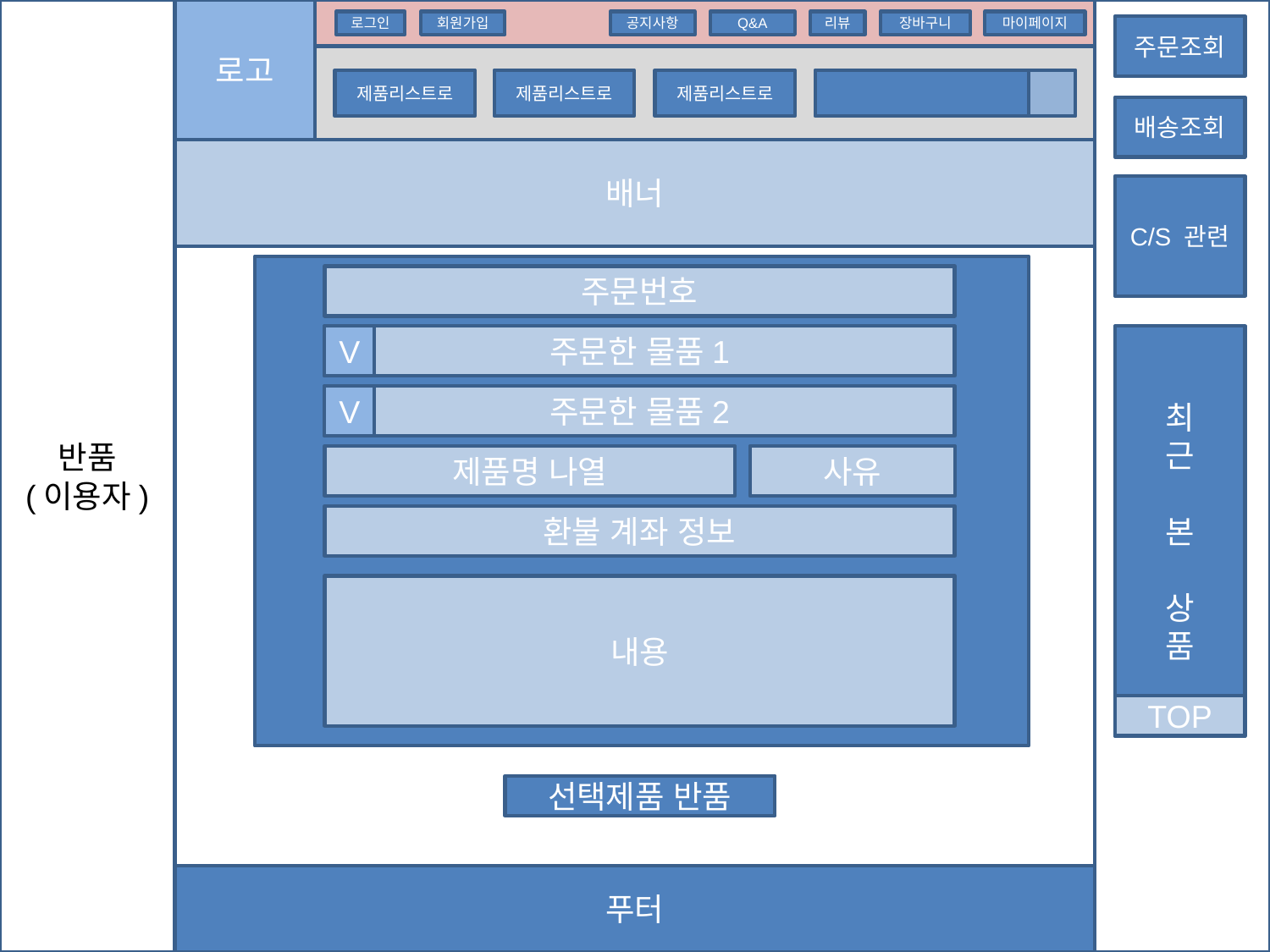

반품
(이용자)

로고

로그인
회원가입
공지사항
Q&A
리뷰
장바구니
마이페이지
제품리스트로
제품리스트로
제품리스트로

주문조회

배송조회
배너
C/S 관련

주문번호
주문한 물품1
V
최
근

본

상
품
주문한 물품2
V
제품명 나열
사유
환불 계좌 정보
내용
TOP
선택제품 반품
푸터